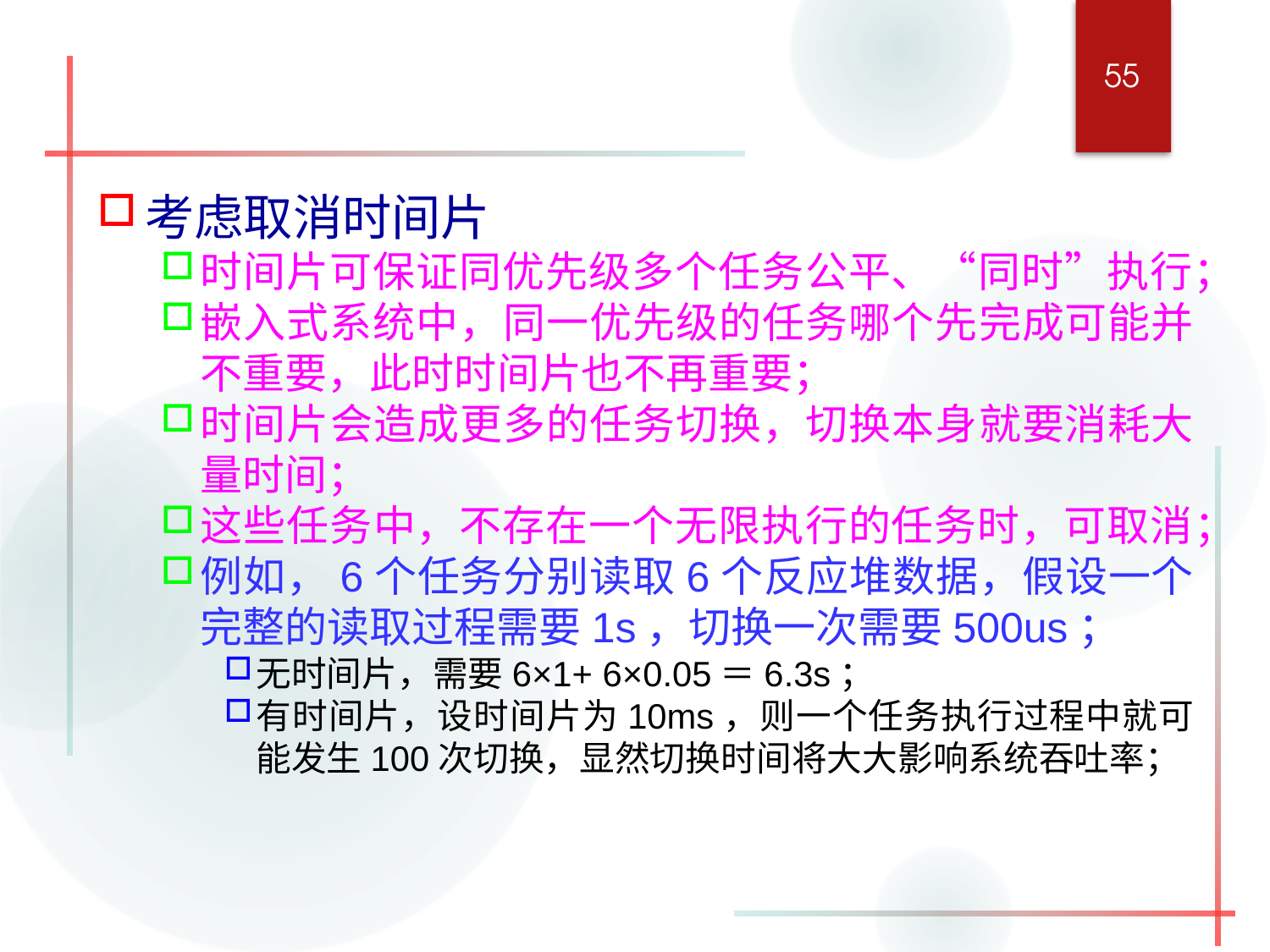

55
考虑取消时间片
时间片可保证同优先级多个任务公平、“同时”执行；
嵌入式系统中，同一优先级的任务哪个先完成可能并不重要，此时时间片也不再重要；
时间片会造成更多的任务切换，切换本身就要消耗大量时间；
这些任务中，不存在一个无限执行的任务时，可取消；
例如，6个任务分别读取6个反应堆数据，假设一个完整的读取过程需要1s，切换一次需要500us；
无时间片，需要6×1+ 6×0.05＝6.3s；
有时间片，设时间片为10ms，则一个任务执行过程中就可能发生100次切换，显然切换时间将大大影响系统吞吐率；